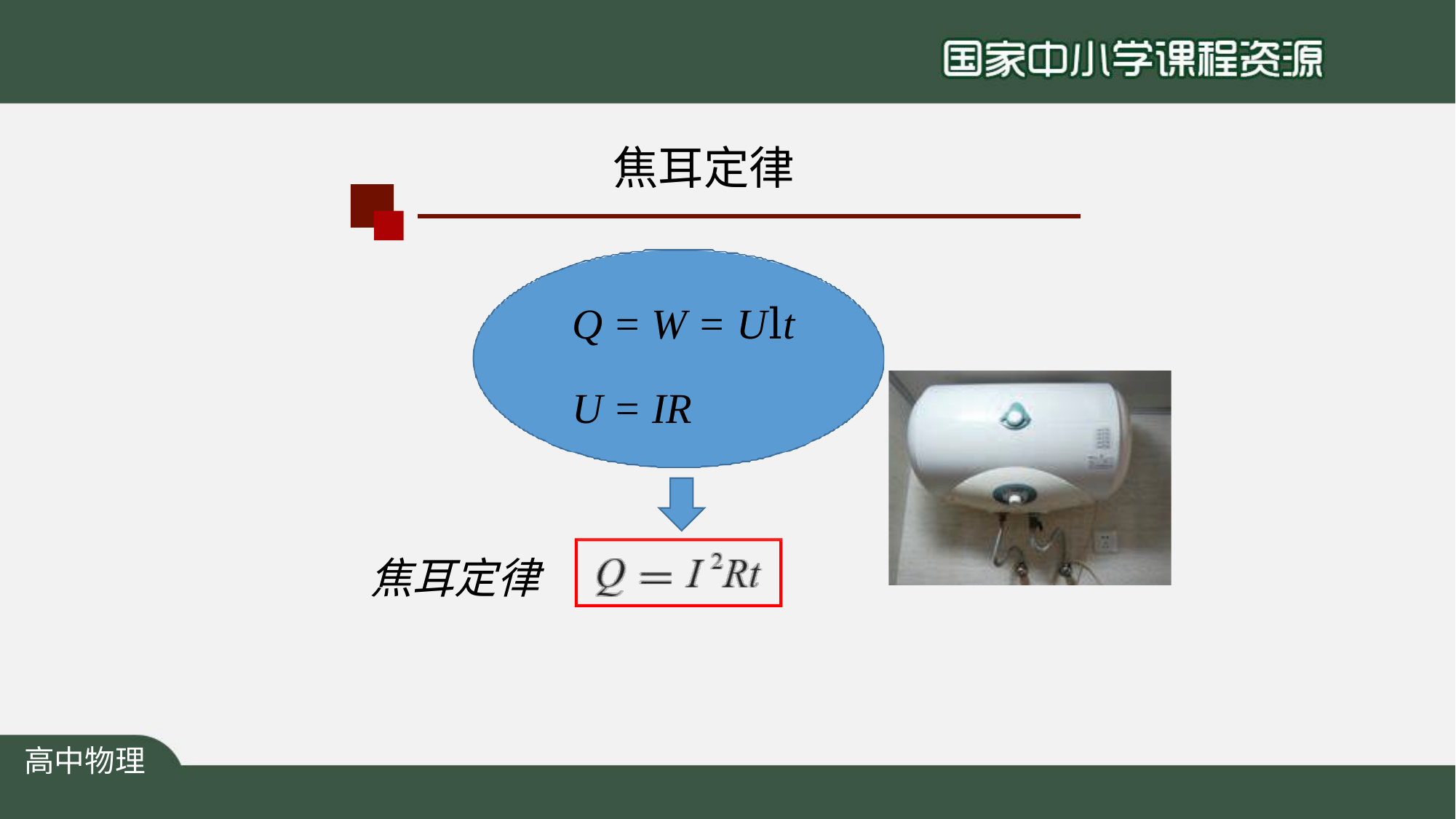

# 焦耳定律

Q = W = Ult
U = IR

焦耳定律

高中物理